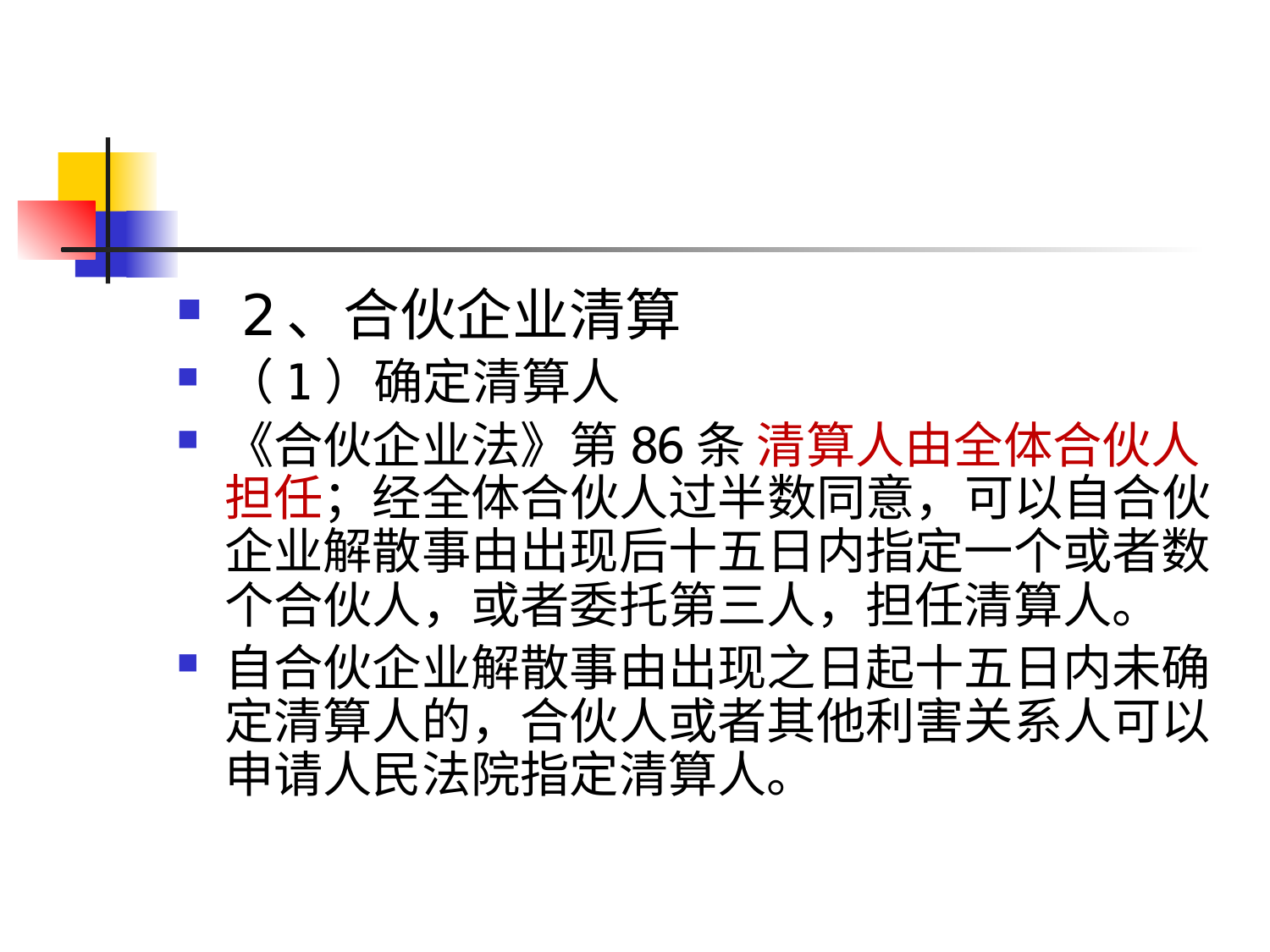

#
 2、合伙企业清算
（1）确定清算人
《合伙企业法》第86条 清算人由全体合伙人担任；经全体合伙人过半数同意，可以自合伙企业解散事由出现后十五日内指定一个或者数个合伙人，或者委托第三人，担任清算人。
自合伙企业解散事由出现之日起十五日内未确定清算人的，合伙人或者其他利害关系人可以申请人民法院指定清算人。